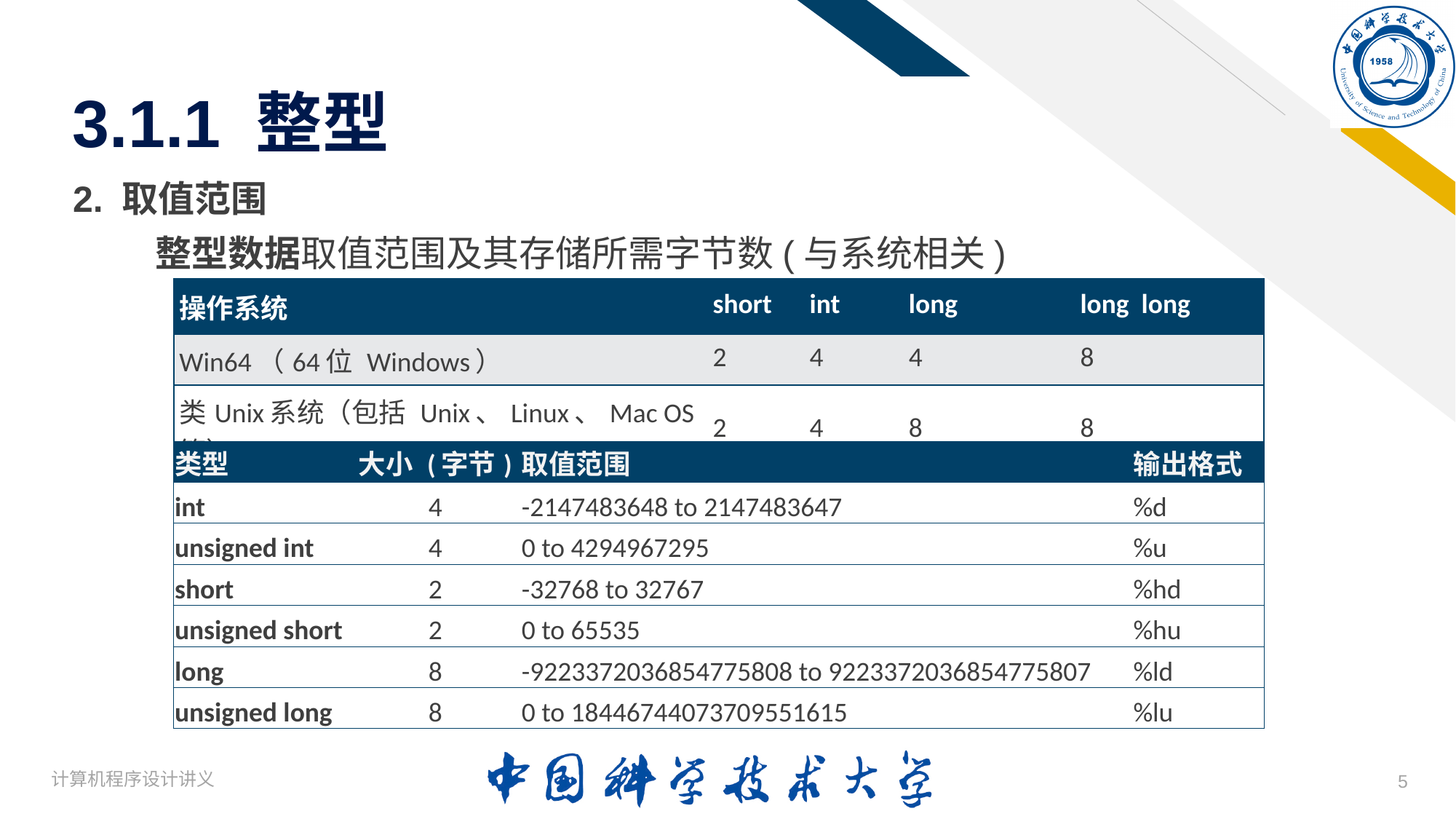

# 3.1.1 整型
2. 取值范围
         整型数据取值范围及其存储所需字节数(与系统相关)

| 操作系统 | short | int | long | long long |
| --- | --- | --- | --- | --- |
| Win64（64位 Windows） | 2 | 4 | 4 | 8 |
| 类Unix系统（包括 Unix、Linux、Mac OS等） | 2 | 4 | 8 | 8 |
| 类型 | 大小 (字节) | 取值范围 | 输出格式 |
| --- | --- | --- | --- |
| int | 4 | -2147483648 to 2147483647 | %d |
| unsigned int | 4 | 0 to 4294967295 | %u |
| short | 2 | -32768 to 32767 | %hd |
| unsigned short | 2 | 0 to 65535 | %hu |
| long | 8 | -9223372036854775808 to 9223372036854775807 | %ld |
| unsigned long | 8 | 0 to 18446744073709551615 | %lu |
计算机程序设计讲义
5